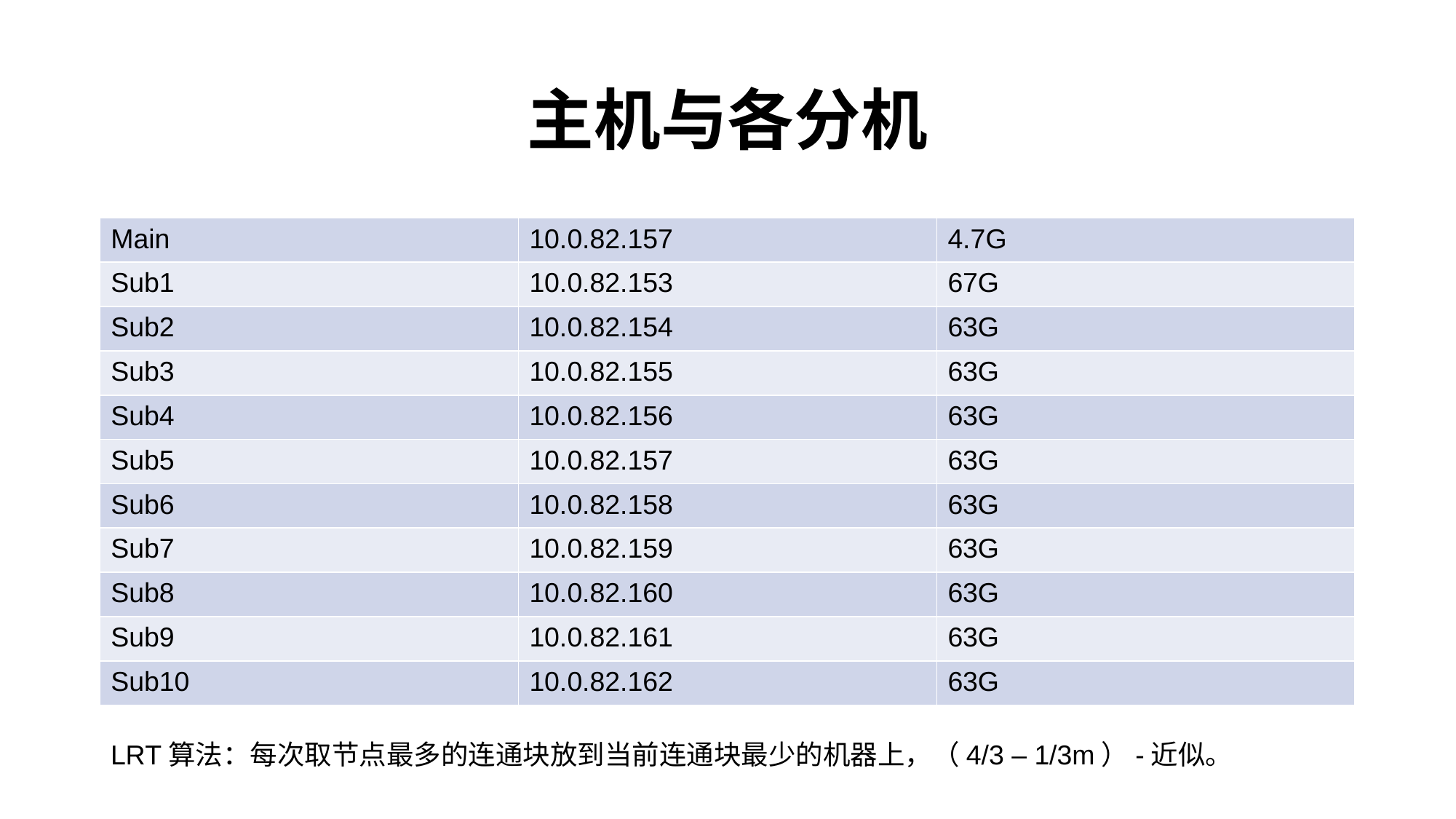

# 主机与各分机
| Main | 10.0.82.157 | 4.7G |
| --- | --- | --- |
| Sub1 | 10.0.82.153 | 67G |
| Sub2 | 10.0.82.154 | 63G |
| Sub3 | 10.0.82.155 | 63G |
| Sub4 | 10.0.82.156 | 63G |
| Sub5 | 10.0.82.157 | 63G |
| Sub6 | 10.0.82.158 | 63G |
| Sub7 | 10.0.82.159 | 63G |
| Sub8 | 10.0.82.160 | 63G |
| Sub9 | 10.0.82.161 | 63G |
| Sub10 | 10.0.82.162 | 63G |
LRT算法：每次取节点最多的连通块放到当前连通块最少的机器上，（4/3 – 1/3m）-近似。